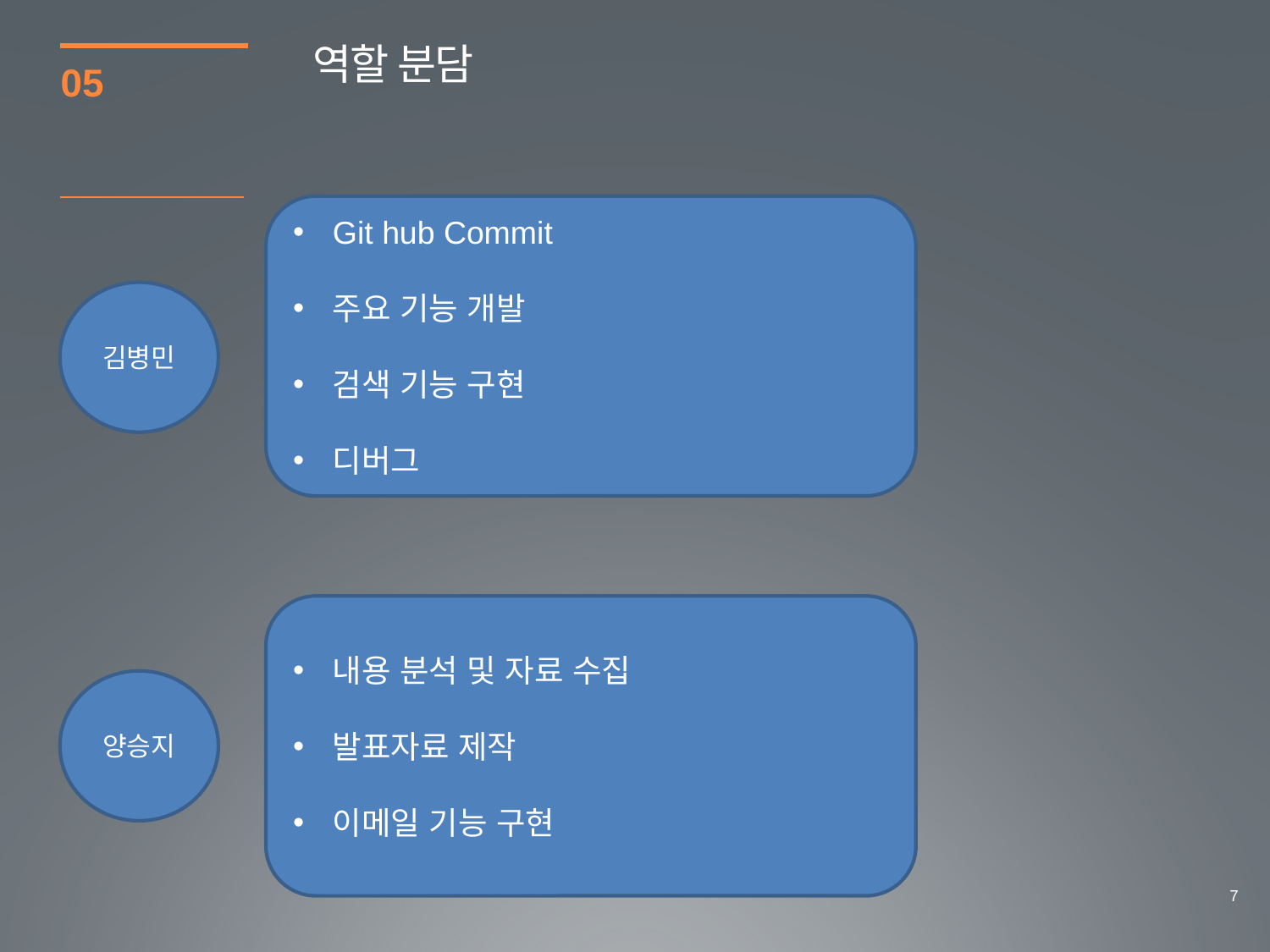

역할 분담
05

Git hub Commit

주요 기능 개발

검색 기능 구현

디버그

김병민

내용 분석 및 자료 수집

발표자료 제작

이메일 기능 구현

양승지